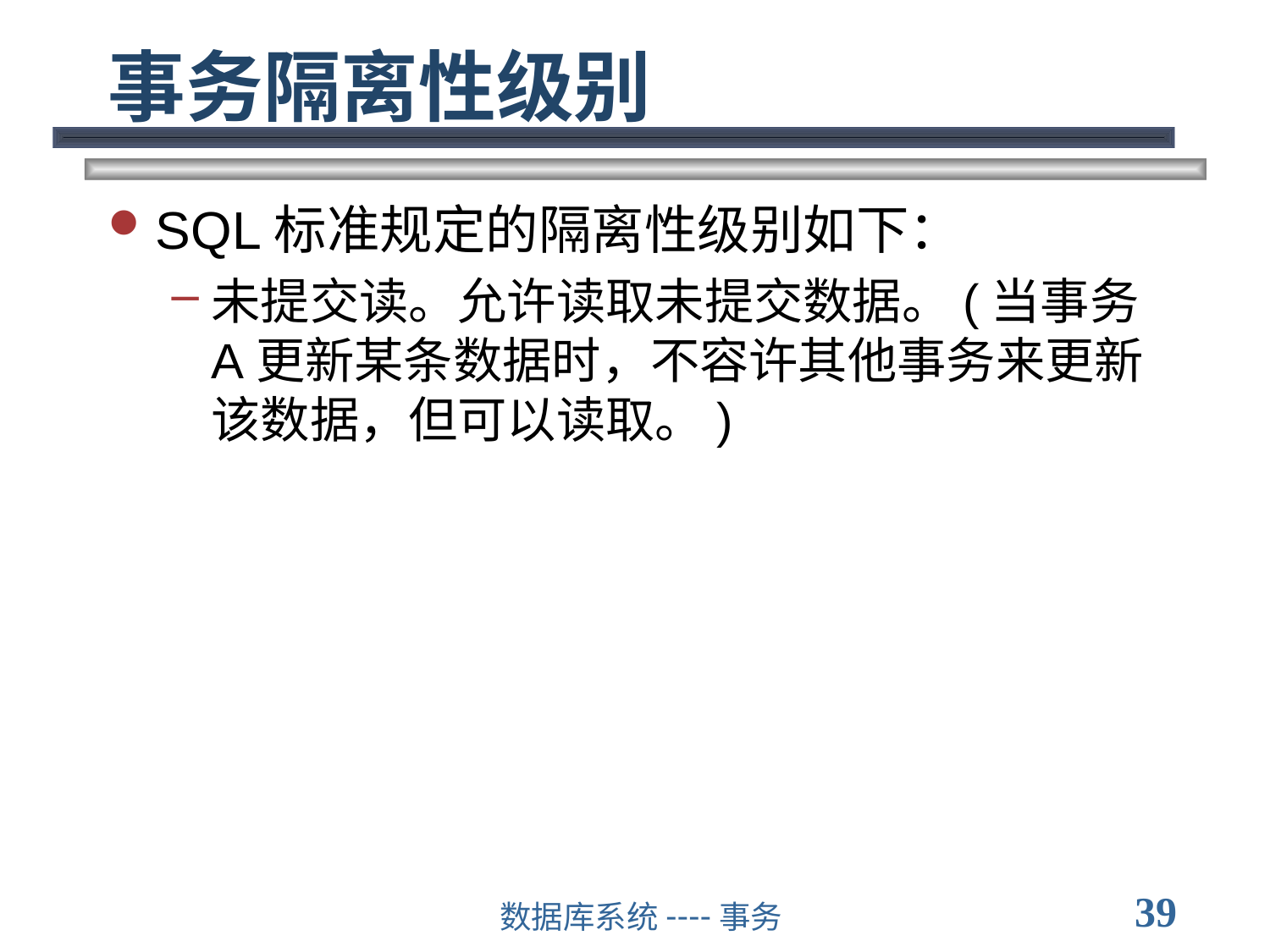

# 事务隔离性级别
SQL标准规定的隔离性级别如下：
未提交读。允许读取未提交数据。(当事务A更新某条数据时，不容许其他事务来更新该数据，但可以读取。)

39
数据库系统----事务